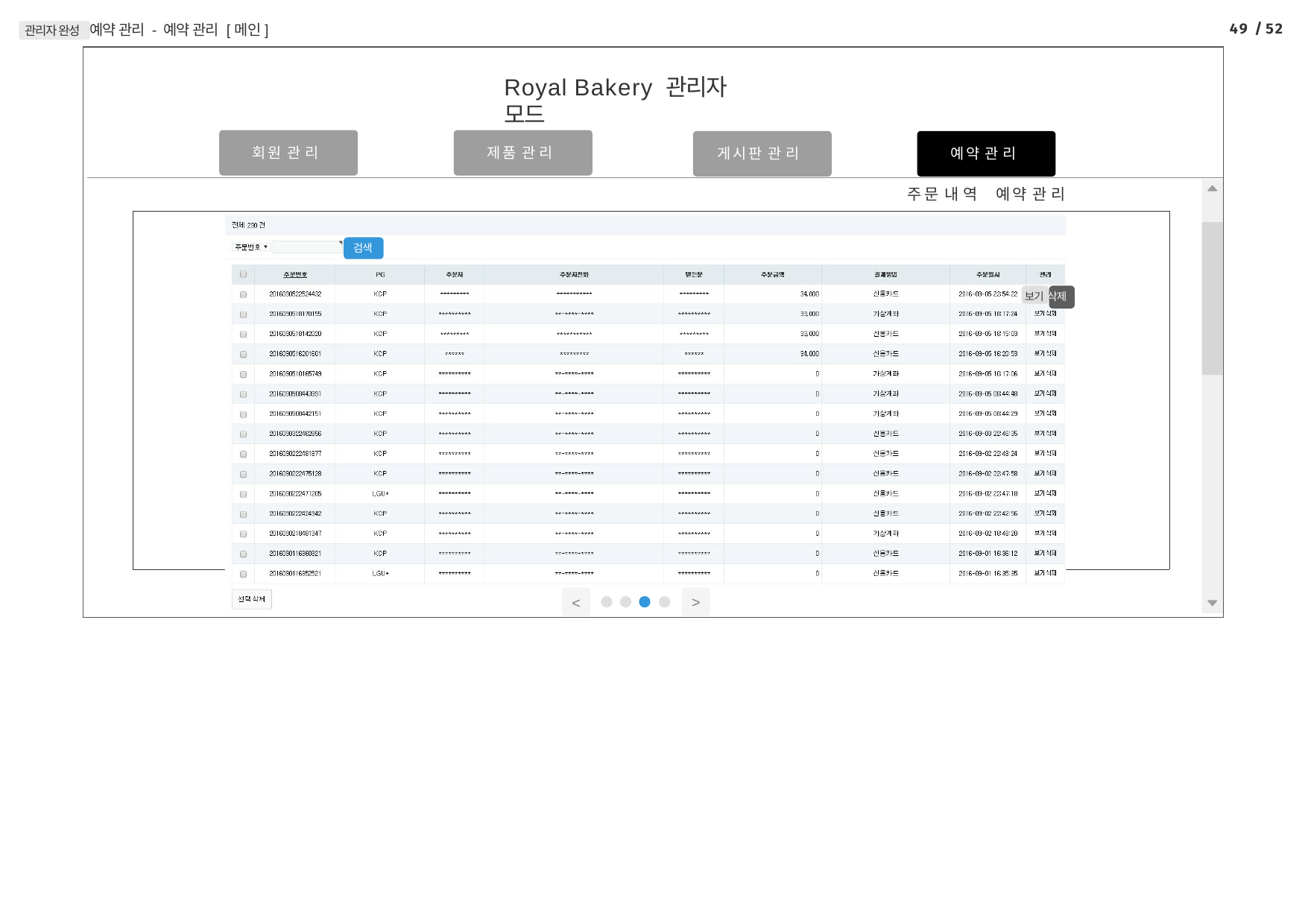

49 / 52
관리자 완성    예약 관리 - 예약 관리 [메인]

Royal Bakery 관리자 모드

회 원  관 리
제 품  관 리
게 시 판  관 리
예 약  관 리

주 문  내 역
예 약  관 리

검색

보기 삭제

>
<